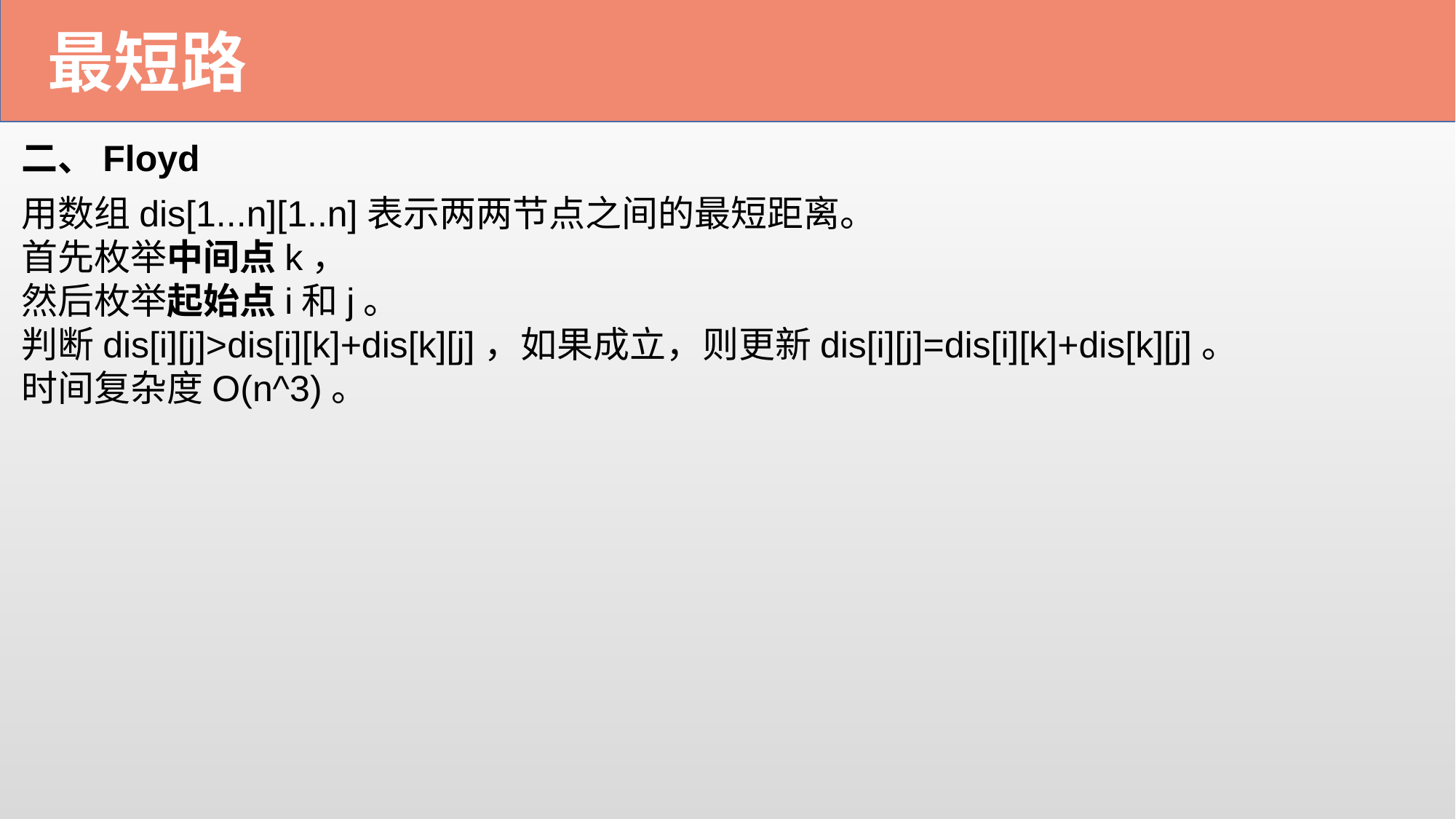

最短路
二、Floyd
用数组dis[1...n][1..n]表示两两节点之间的最短距离。
首先枚举中间点k，
然后枚举起始点i和j。
判断dis[i][j]>dis[i][k]+dis[k][j]，如果成立，则更新dis[i][j]=dis[i][k]+dis[k][j]。
时间复杂度O(n^3)。